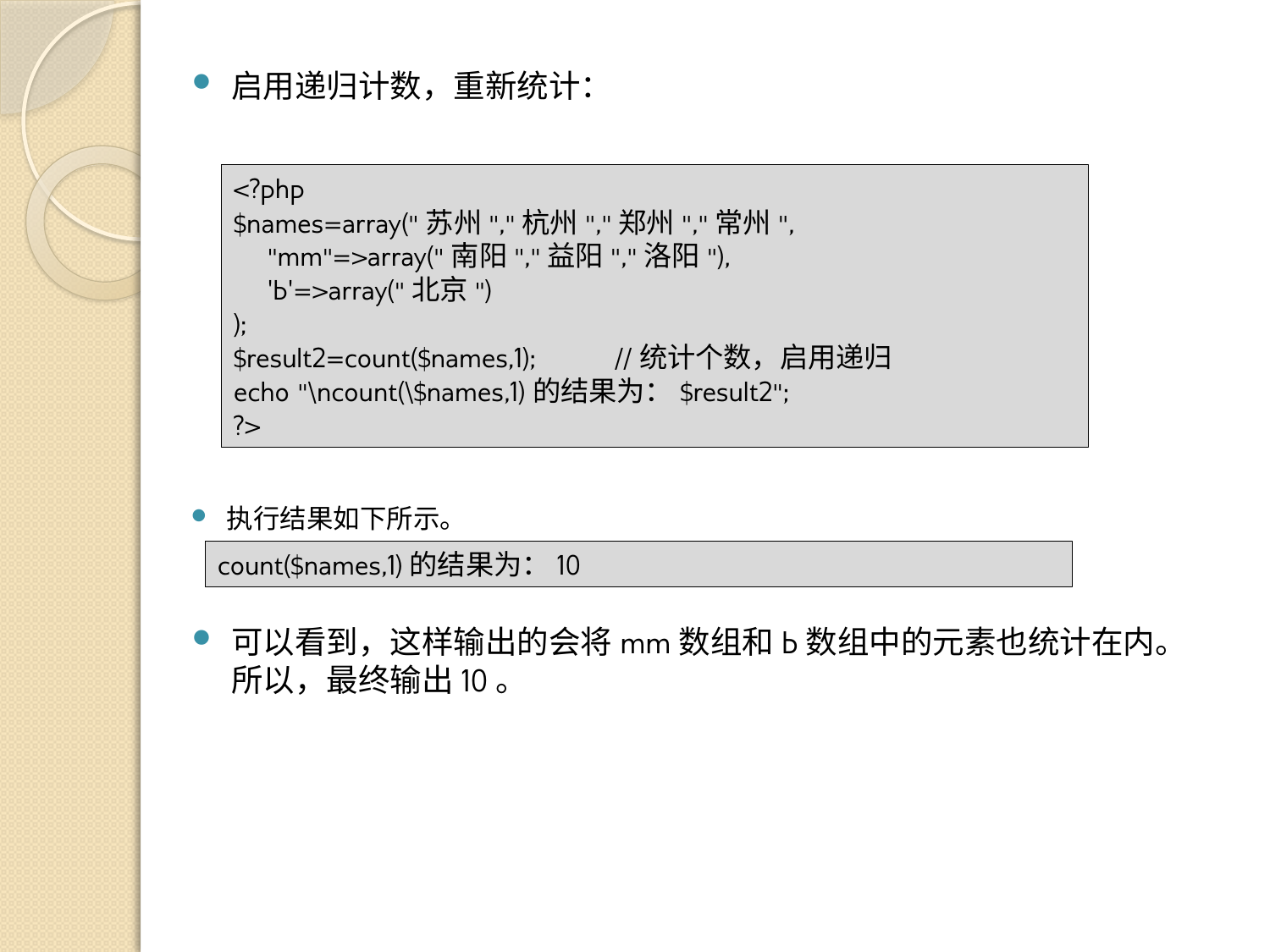

启用递归计数，重新统计：
<?php
$names=array("苏州","杭州","郑州","常州",
    "mm"=>array("南阳","益阳","洛阳"),
    'b'=>array("北京")
);
$result2=count($names,1); 	//统计个数，启用递归
echo "\ncount(\$names,1)的结果为：$result2";
?>
执行结果如下所示。
count($names,1)的结果为：10
可以看到，这样输出的会将mm数组和b数组中的元素也统计在内。所以，最终输出10。